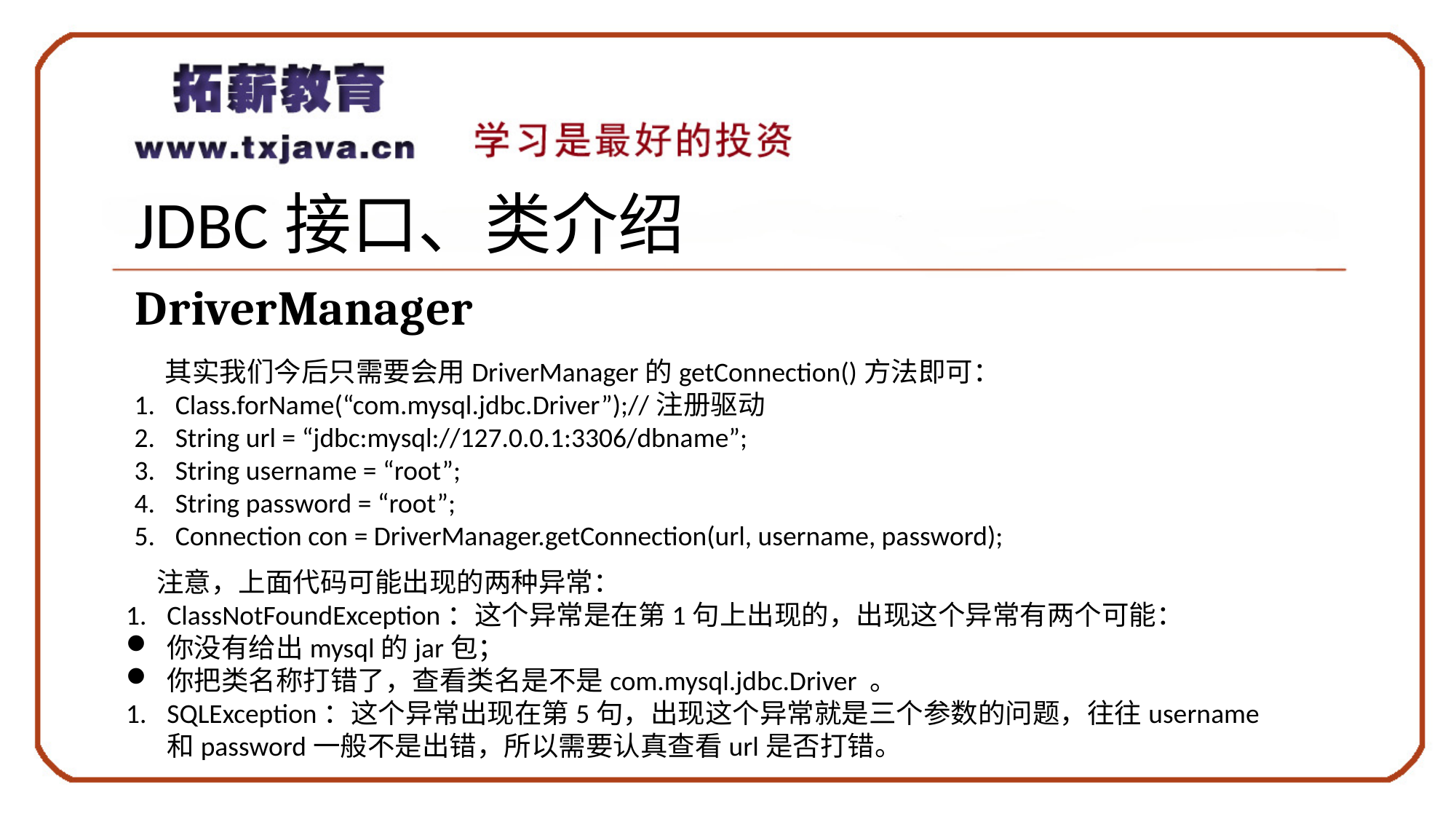

# JDBC接口、类介绍
DriverManager
其实我们今后只需要会用DriverManager的getConnection()方法即可：
Class.forName(“com.mysql.jdbc.Driver”);//注册驱动
String url = “jdbc:mysql://127.0.0.1:3306/dbname”;
String username = “root”;
String password = “root”;
Connection con = DriverManager.getConnection(url, username, password);
注意，上面代码可能出现的两种异常：
ClassNotFoundException：这个异常是在第1句上出现的，出现这个异常有两个可能：
你没有给出mysql的jar包；
你把类名称打错了，查看类名是不是com.mysql.jdbc.Driver 。
SQLException：这个异常出现在第5句，出现这个异常就是三个参数的问题，往往username和password一般不是出错，所以需要认真查看url是否打错。